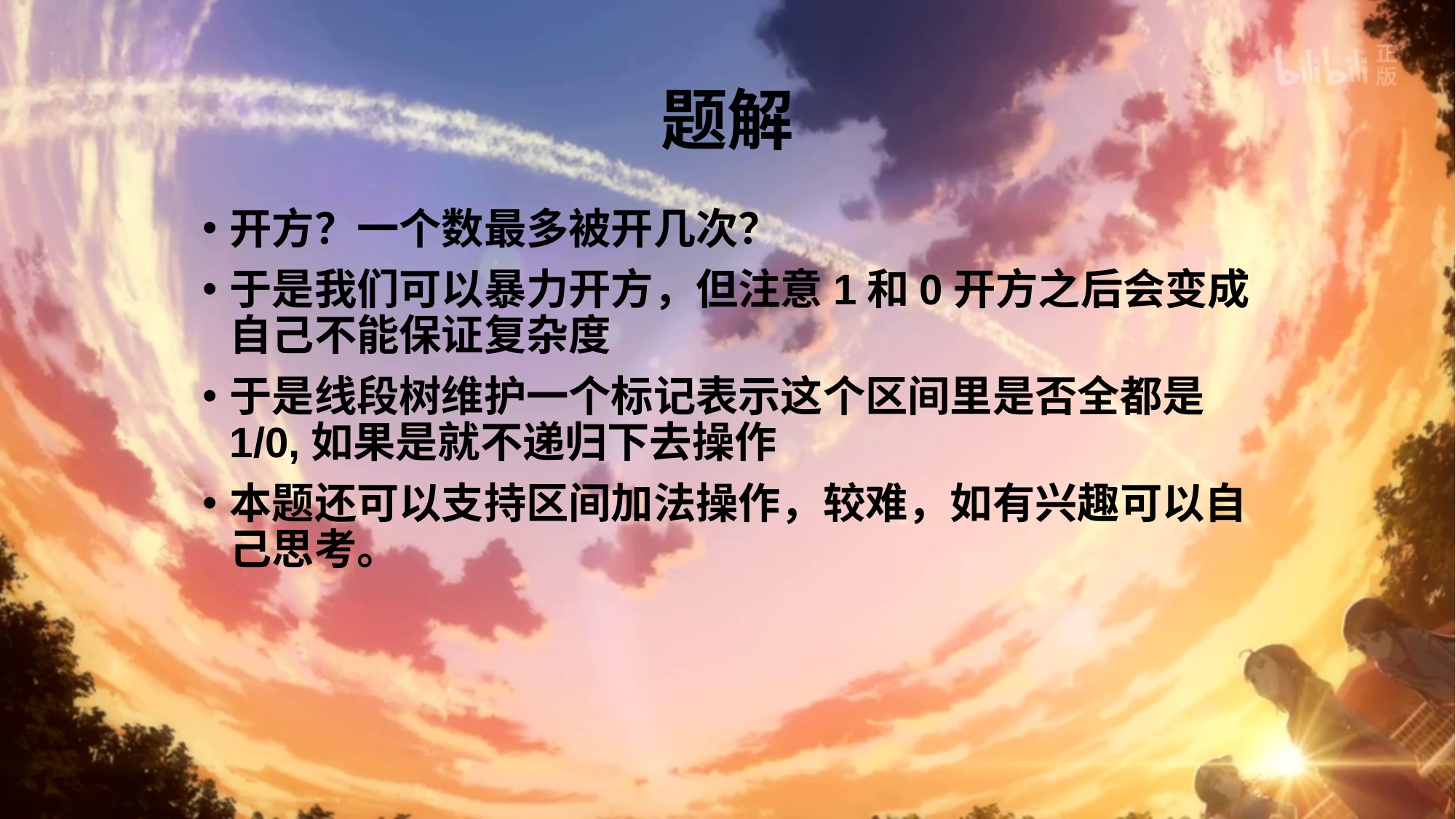

# 题解
开方？一个数最多被开几次？
于是我们可以暴力开方，但注意1和0开方之后会变成自己不能保证复杂度
于是线段树维护一个标记表示这个区间里是否全都是1/0,如果是就不递归下去操作
本题还可以支持区间加法操作，较难，如有兴趣可以自己思考。